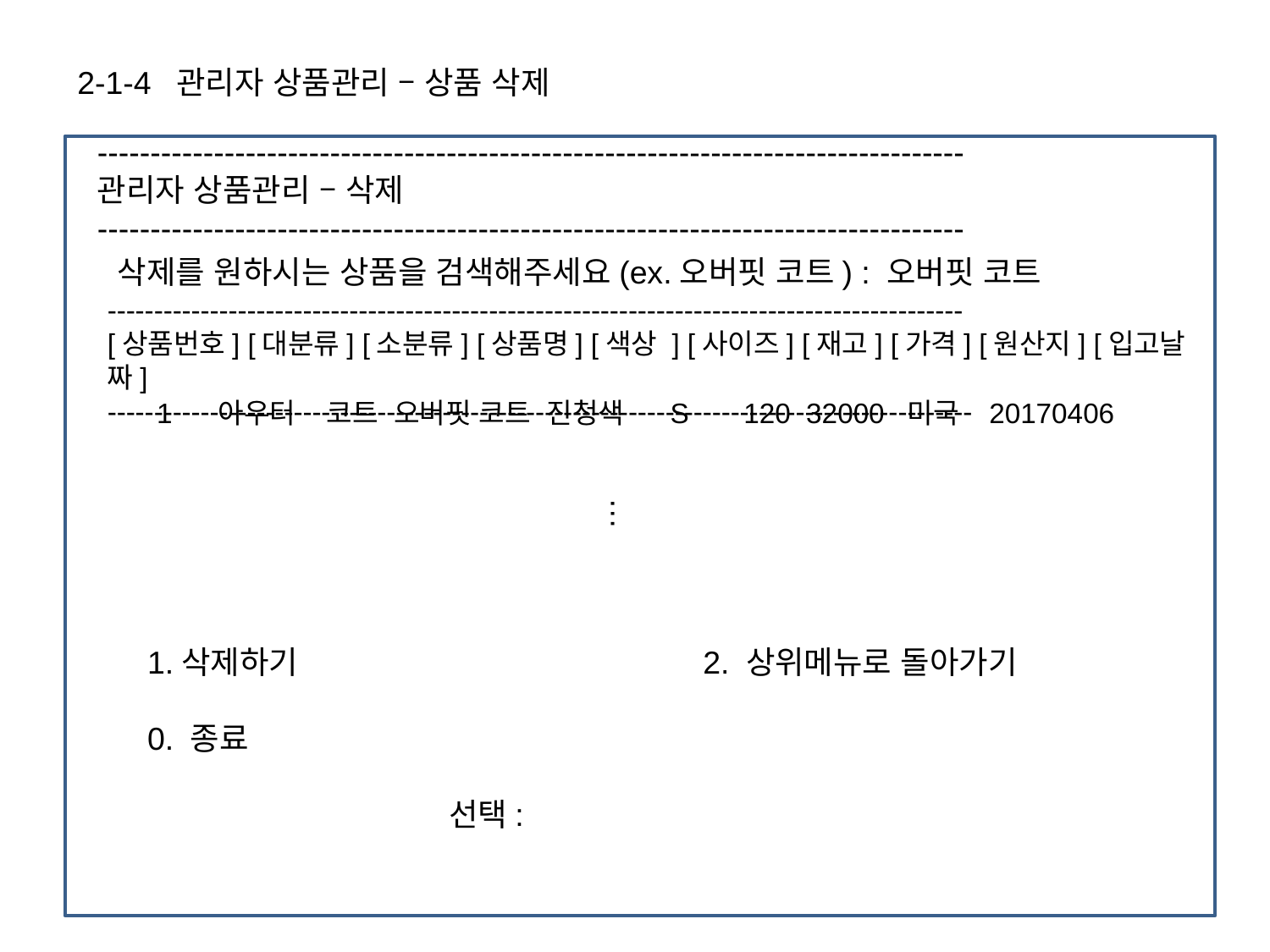

2-1-4  관리자 상품관리 – 상품 삭제
----------------------------------------------------------------------------------	                관리자 상품관리 – 삭제
----------------------------------------------------------------------------------

삭제를 원하시는 상품을 검색해주세요(ex.오버핏 코트) : 오버핏 코트
--------------------------------------------------------------------------------------------
[상품번호] [대분류] [소분류] [상품명] [색상 ] [사이즈] [재고] [가격] [원산지] [입고날짜]
---------------------------------------------------------------------------------------------
     1     아우터    코트  오버핏 코트  진청색     S       120  32000  미국   20170406
…
1.삭제하기				2. 상위메뉴로 돌아가기

0. 종료

			선택: